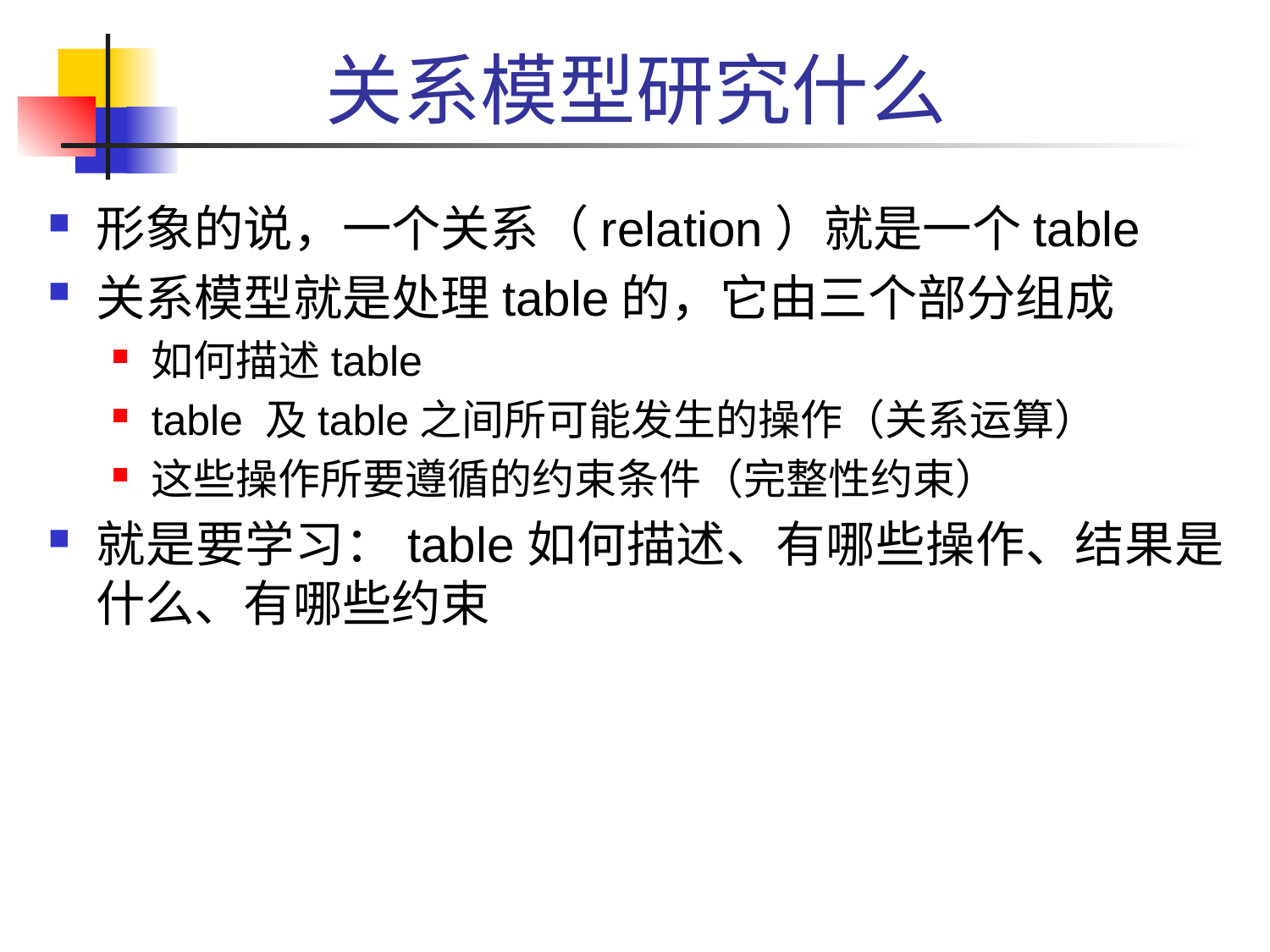

# 关系模型研究什么
形象的说，一个关系（relation）就是一个table
关系模型就是处理table的，它由三个部分组成
如何描述table
table 及table之间所可能发生的操作（关系运算）
这些操作所要遵循的约束条件（完整性约束）
就是要学习：table如何描述、有哪些操作、结果是什么、有哪些约束